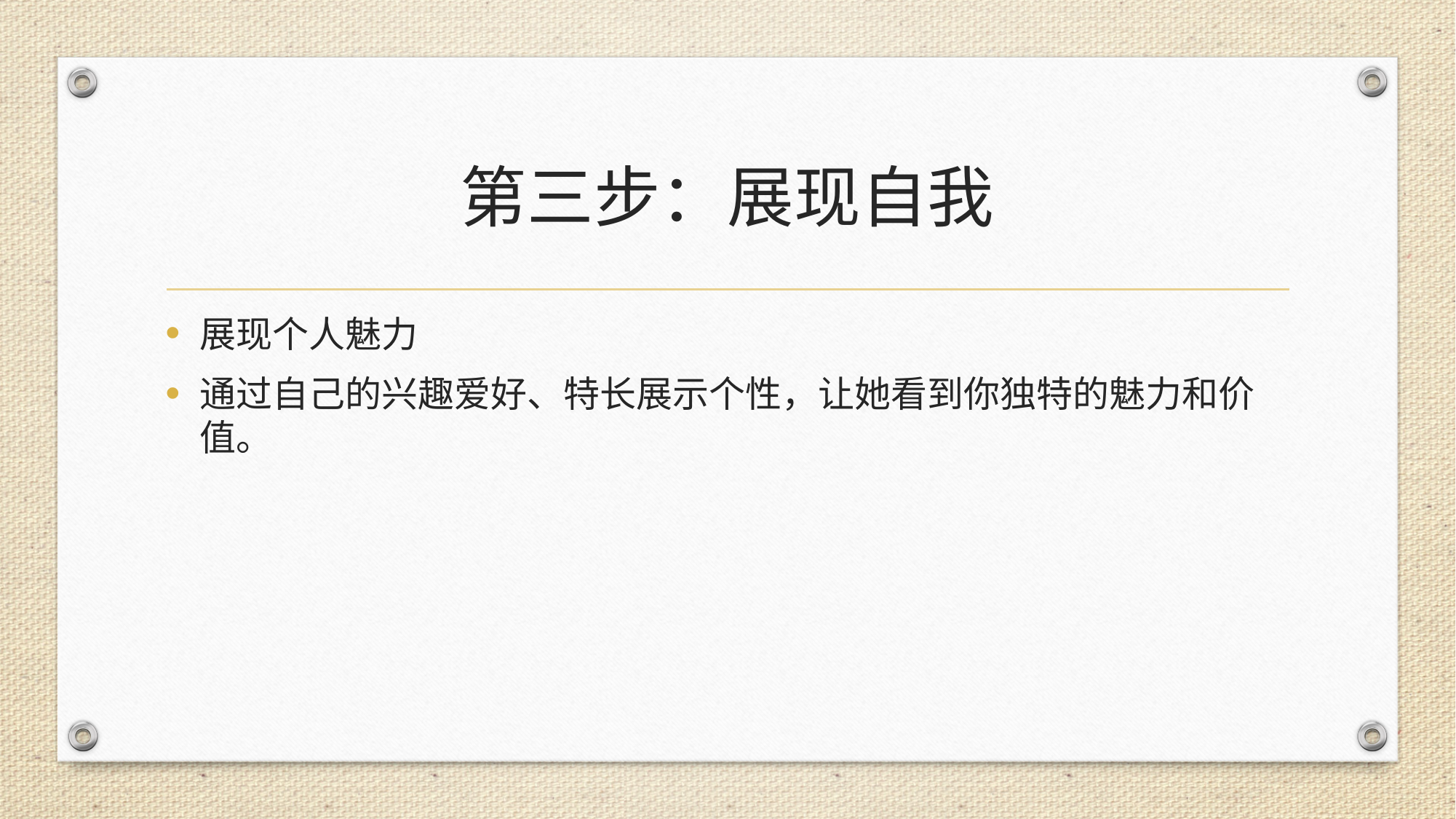

# 第三步：展现自我
展现个人魅力
通过自己的兴趣爱好、特长展示个性，让她看到你独特的魅力和价值。